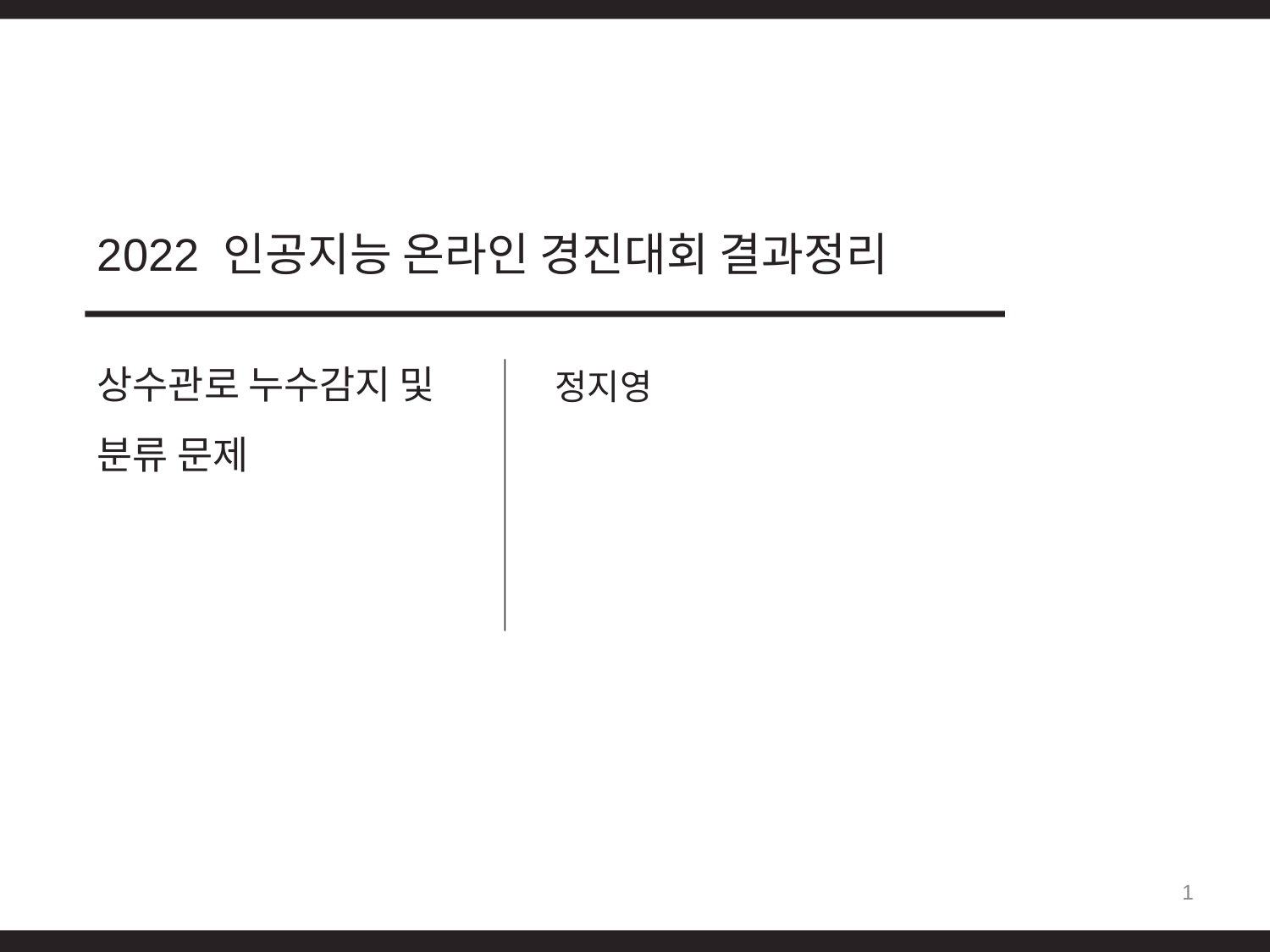

2022 인공지능 온라인 경진대회 결과정리

상수관로 누수감지 및 분류 문제
정지영

1